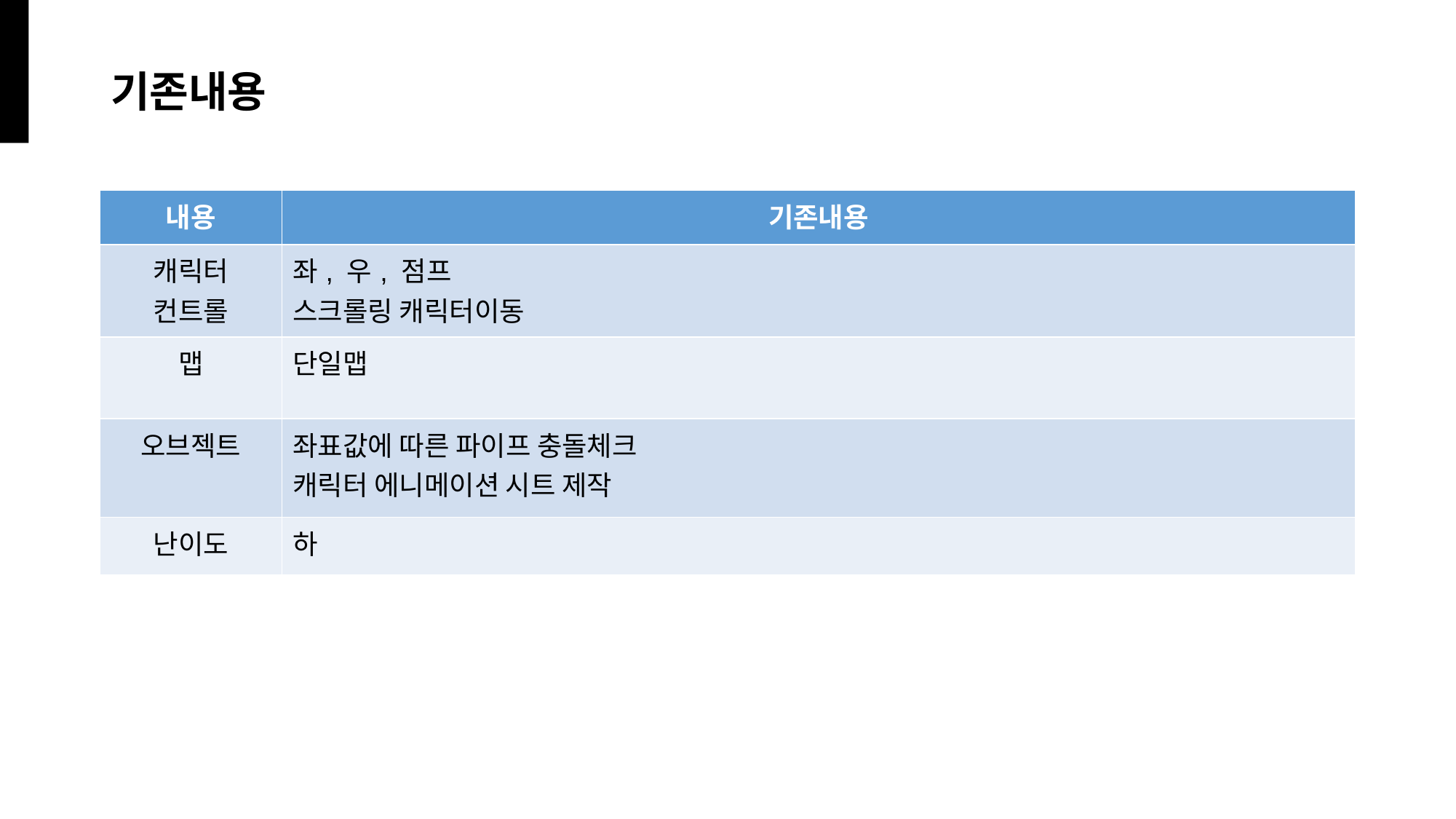

# 기존내용
| 내용 | 기존내용 |
| --- | --- |
| 캐릭터 컨트롤 | 좌, 우, 점프 스크롤링 캐릭터이동 |
| 맵 | 단일맵 |
| 오브젝트 | 좌표값에 따른 파이프 충돌체크 캐릭터 에니메이션 시트 제작 |
| 난이도 | 하 |